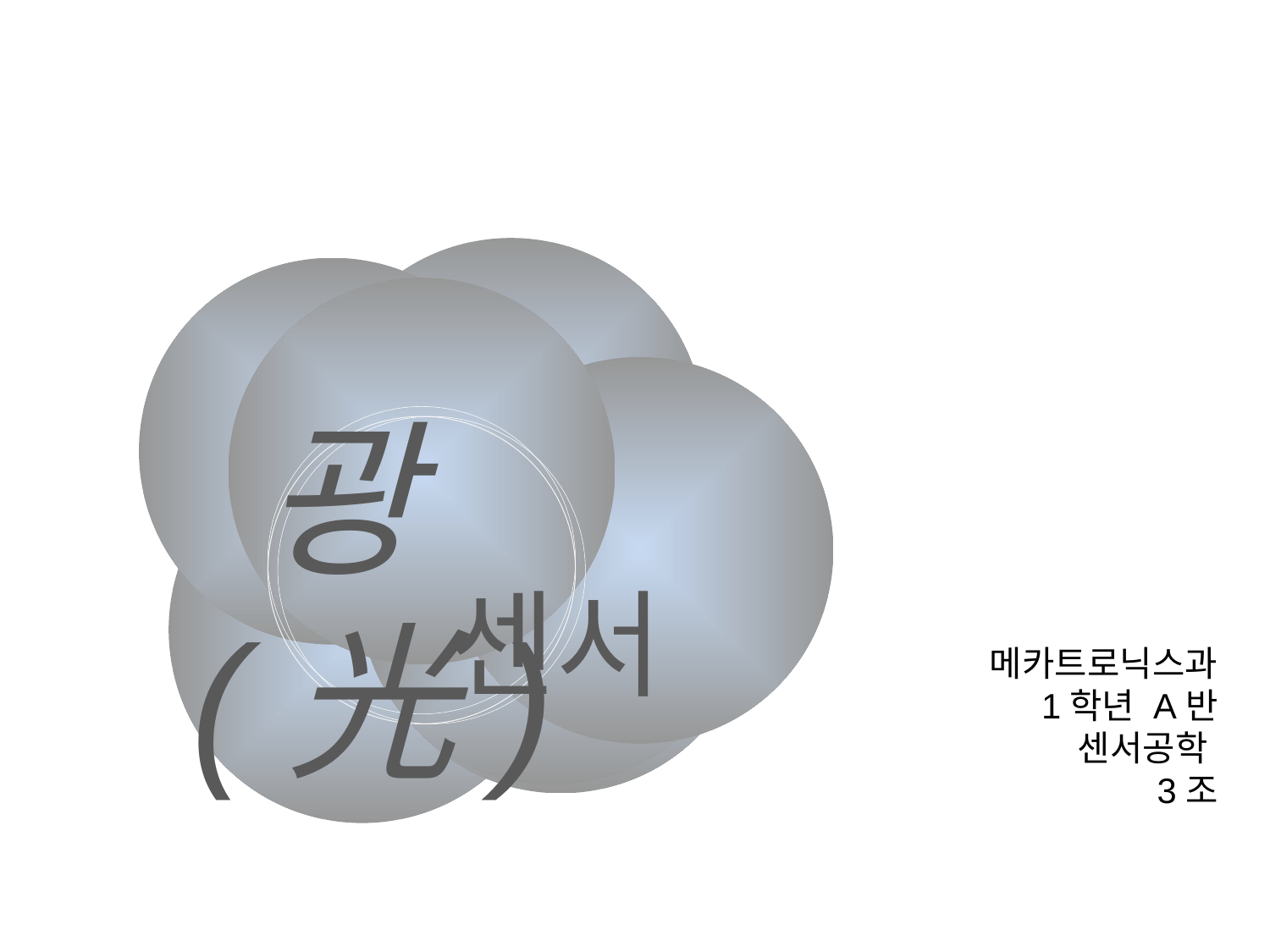

광(光)

센서
메카트로닉스과
1학년 A반
센서공학
 3조

1